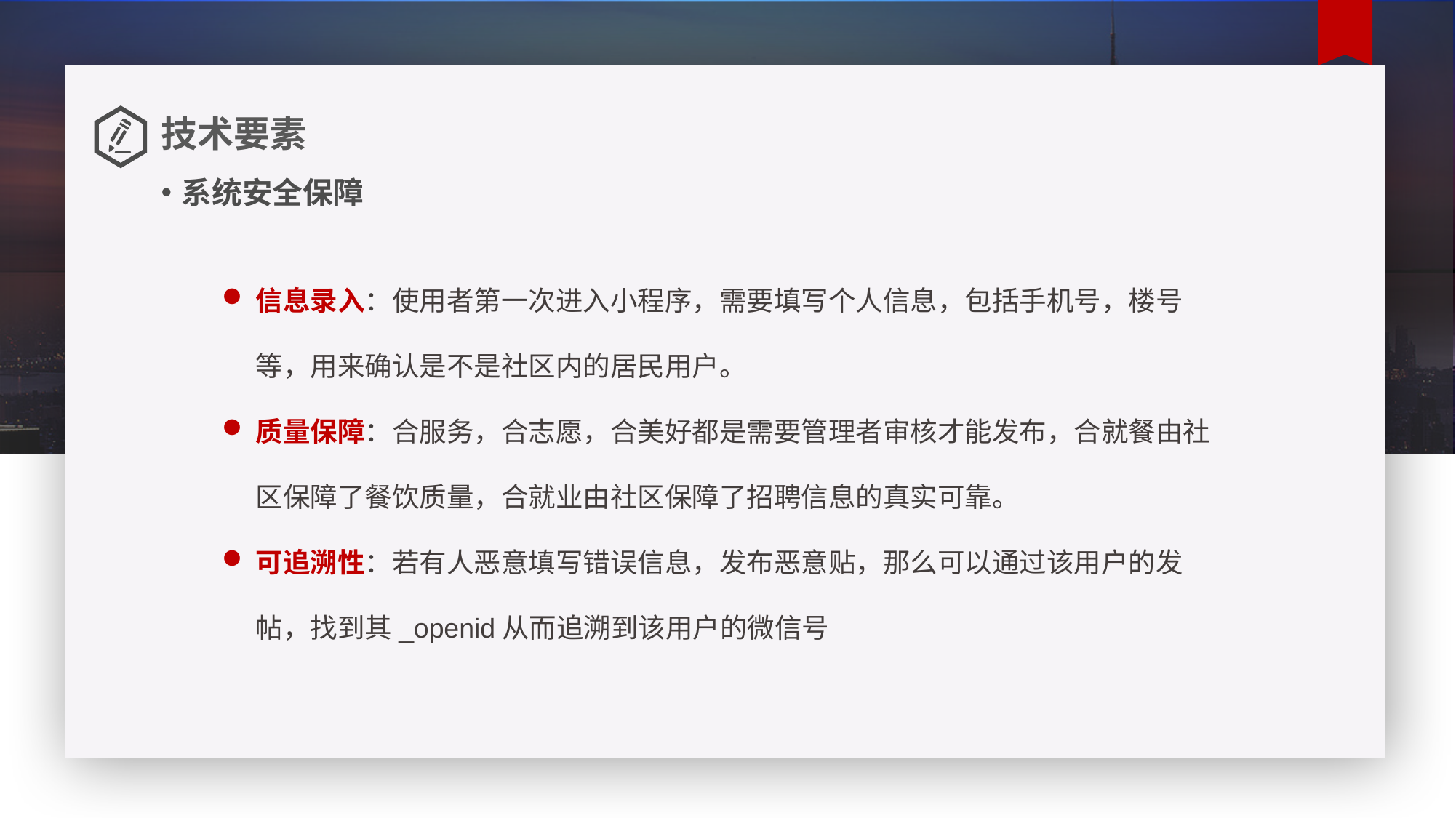

技术要素
系统安全保障
信息录入：使用者第一次进入小程序，需要填写个人信息，包括手机号，楼号等，用来确认是不是社区内的居民用户。
质量保障：合服务，合志愿，合美好都是需要管理者审核才能发布，合就餐由社区保障了餐饮质量，合就业由社区保障了招聘信息的真实可靠。
可追溯性：若有人恶意填写错误信息，发布恶意贴，那么可以通过该用户的发帖，找到其_openid从而追溯到该用户的微信号